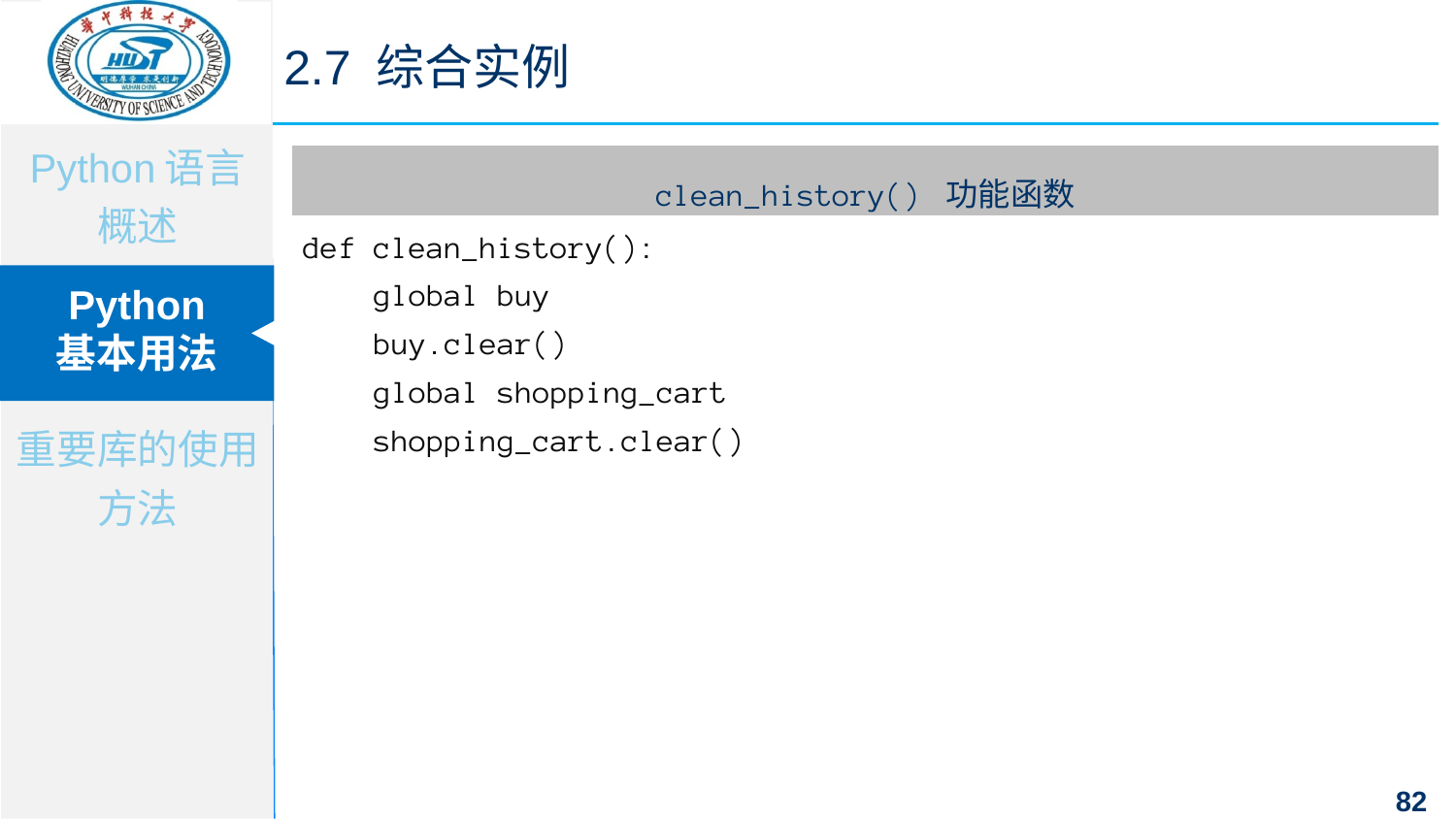

2.7 综合实例
| clean\_history() 功能函数 |
| --- |
| def clean\_history(): global buy buy.clear() global shopping\_cart shopping\_cart.clear() |